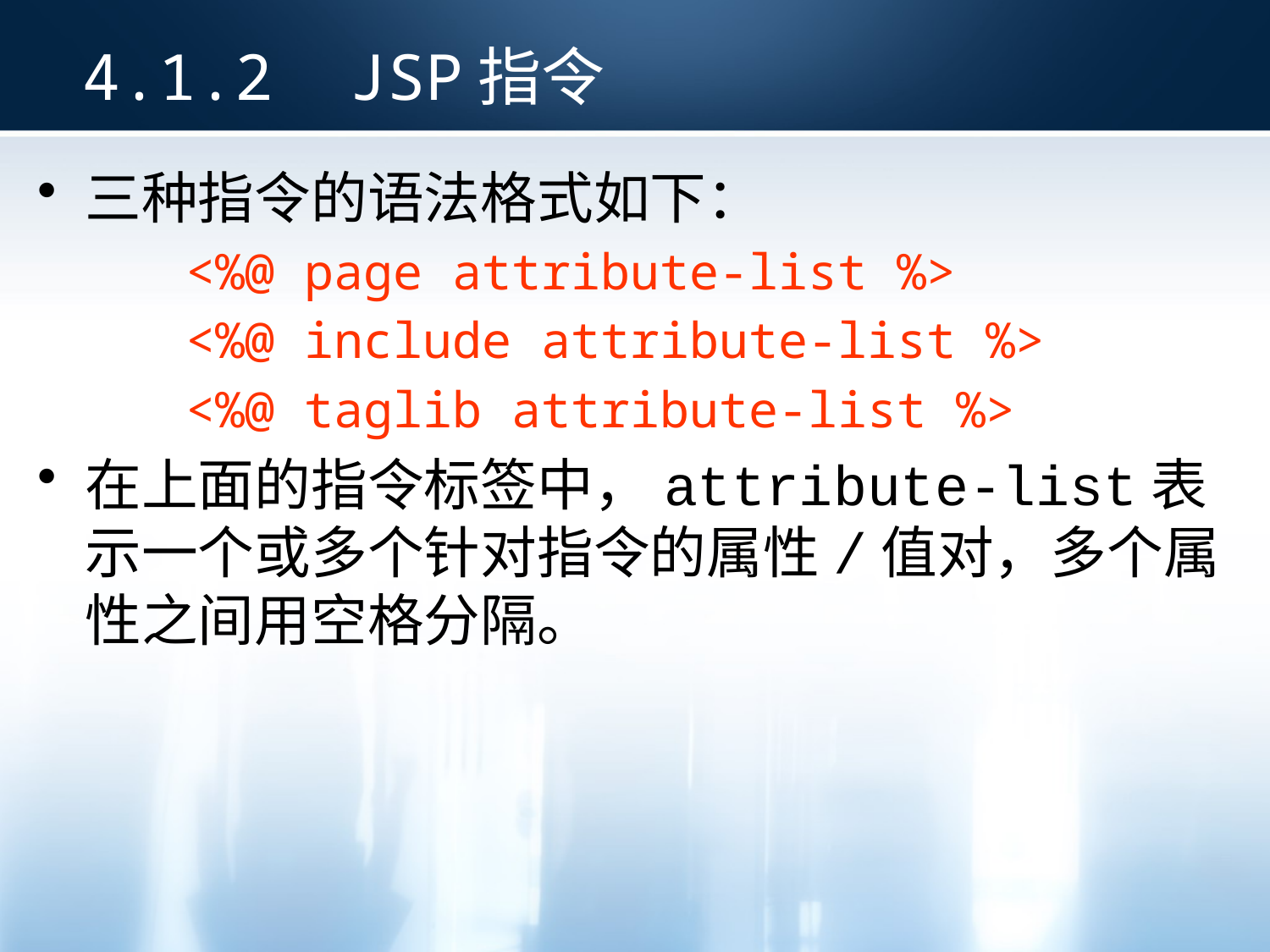

4.1.2  JSP指令
三种指令的语法格式如下：
     <%@ page attribute-list %>
     <%@ include attribute-list %>
     <%@ taglib attribute-list %>
在上面的指令标签中，attribute-list表示一个或多个针对指令的属性/值对，多个属性之间用空格分隔。